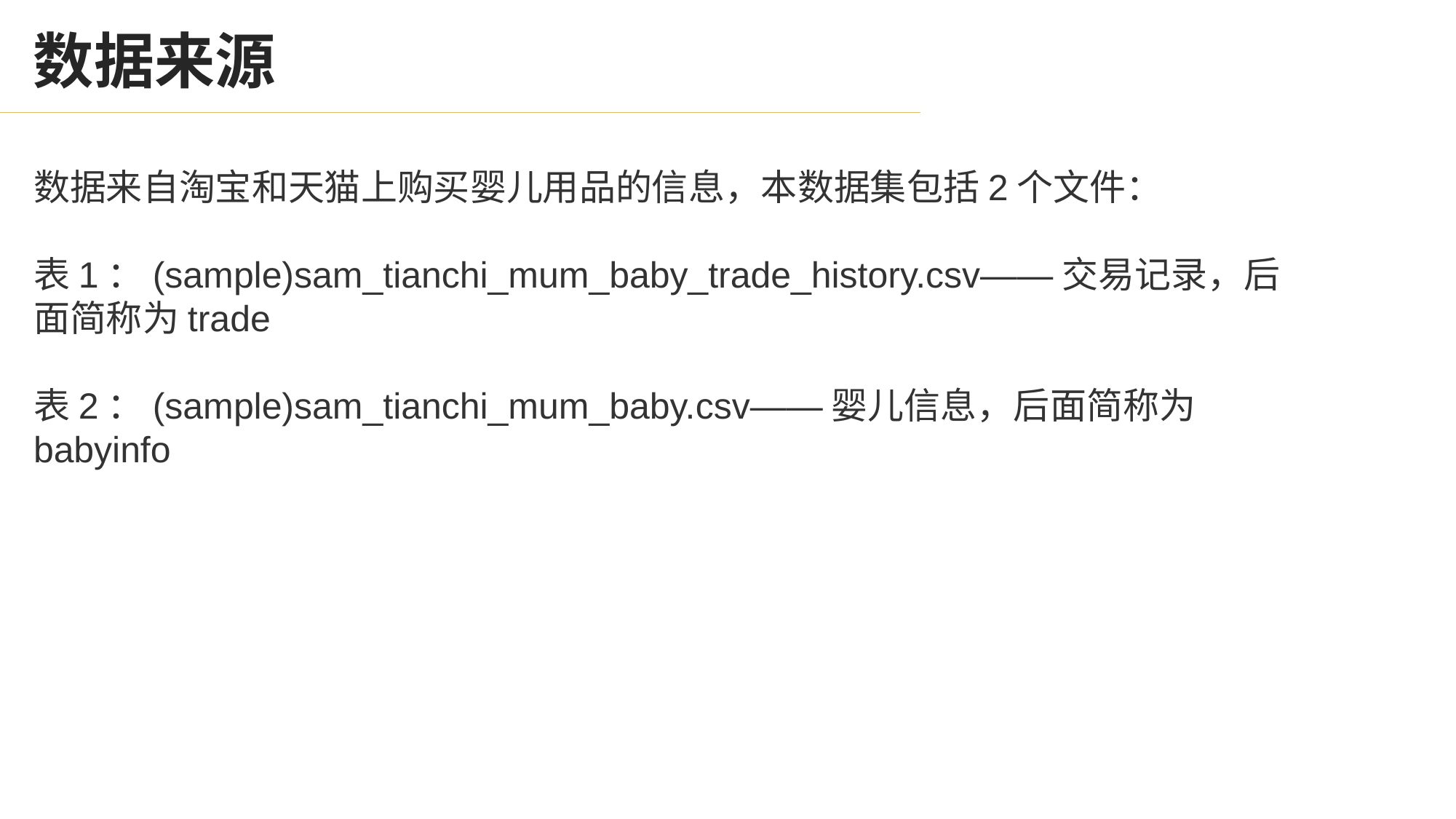

数据来源
数据来自淘宝和天猫上购买婴儿用品的信息，本数据集包括2个文件：

表1：(sample)sam_tianchi_mum_baby_trade_history.csv——交易记录，后面简称为trade

表2：(sample)sam_tianchi_mum_baby.csv——婴儿信息，后面简称为babyinfo